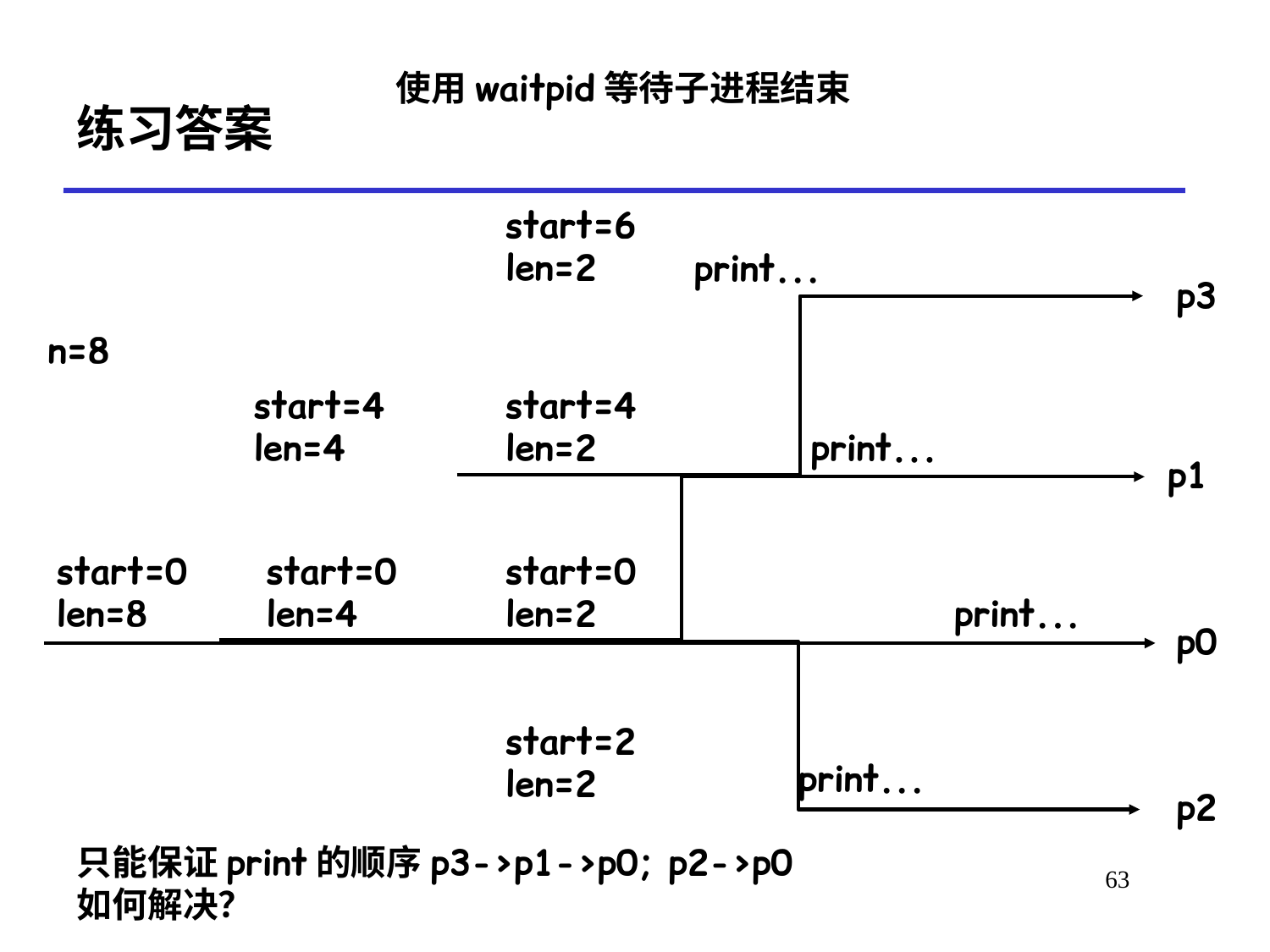

使用waitpid等待子进程结束
练习答案
start=6
len=2
print...
p3
n=8
start=4
len=4
start=4
len=2
print...
p1
start=0
len=8
start=0
len=4
start=0
len=2
print...
p0
start=2
len=2
print...
p2
只能保证print的顺序p3->p1->p0; p2->p0
如何解决？
# 63